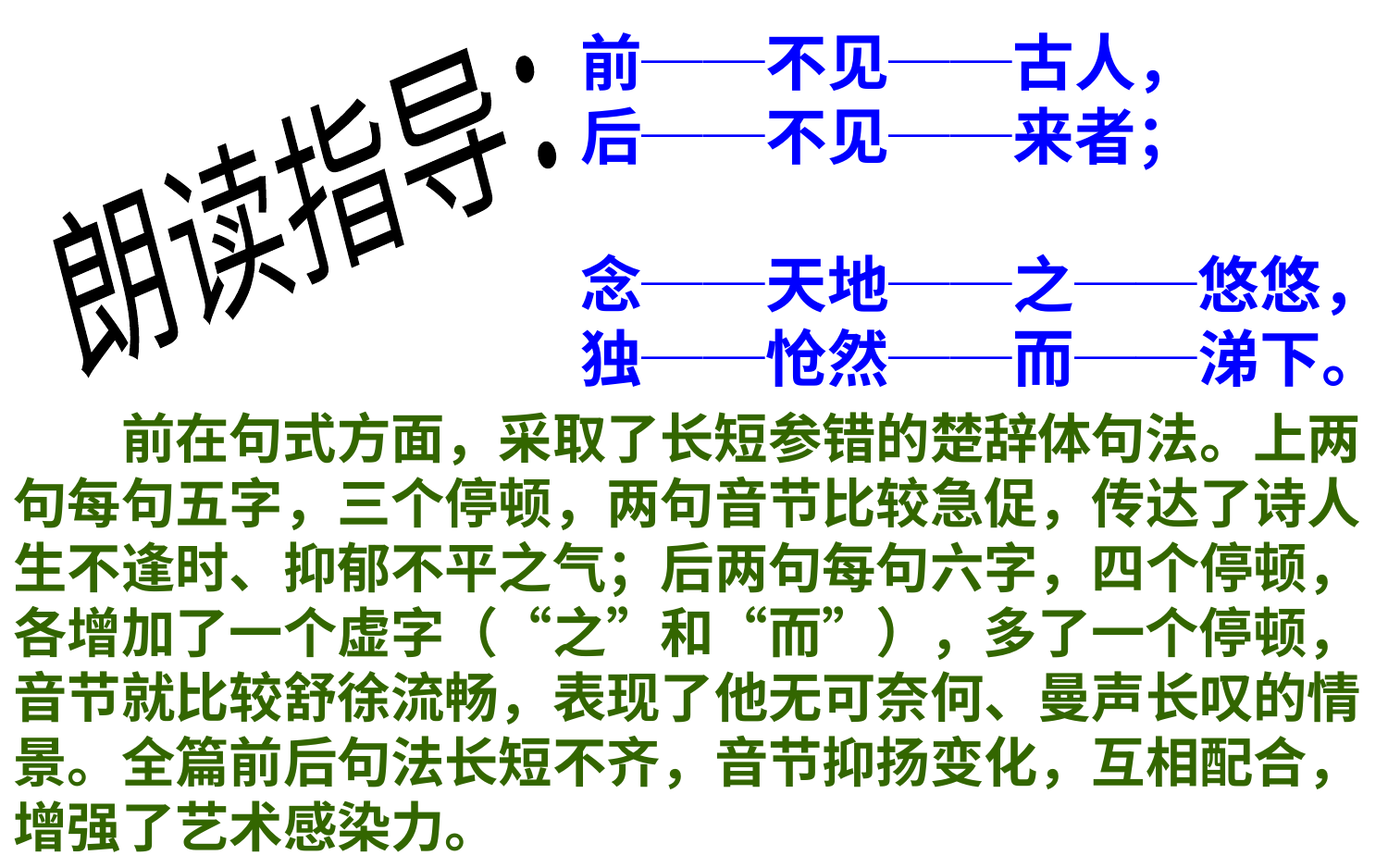

前──不见──古人，
后──不见──来者；
念──天地──之──悠悠，
独──怆然──而──涕下。
朗读指导：
　　前在句式方面，采取了长短参错的楚辞体句法。上两句每句五字，三个停顿，两句音节比较急促，传达了诗人生不逢时、抑郁不平之气；后两句每句六字，四个停顿，各增加了一个虚字（“之”和“而”），多了一个停顿，音节就比较舒徐流畅，表现了他无可奈何、曼声长叹的情景。全篇前后句法长短不齐，音节抑扬变化，互相配合，增强了艺术感染力。